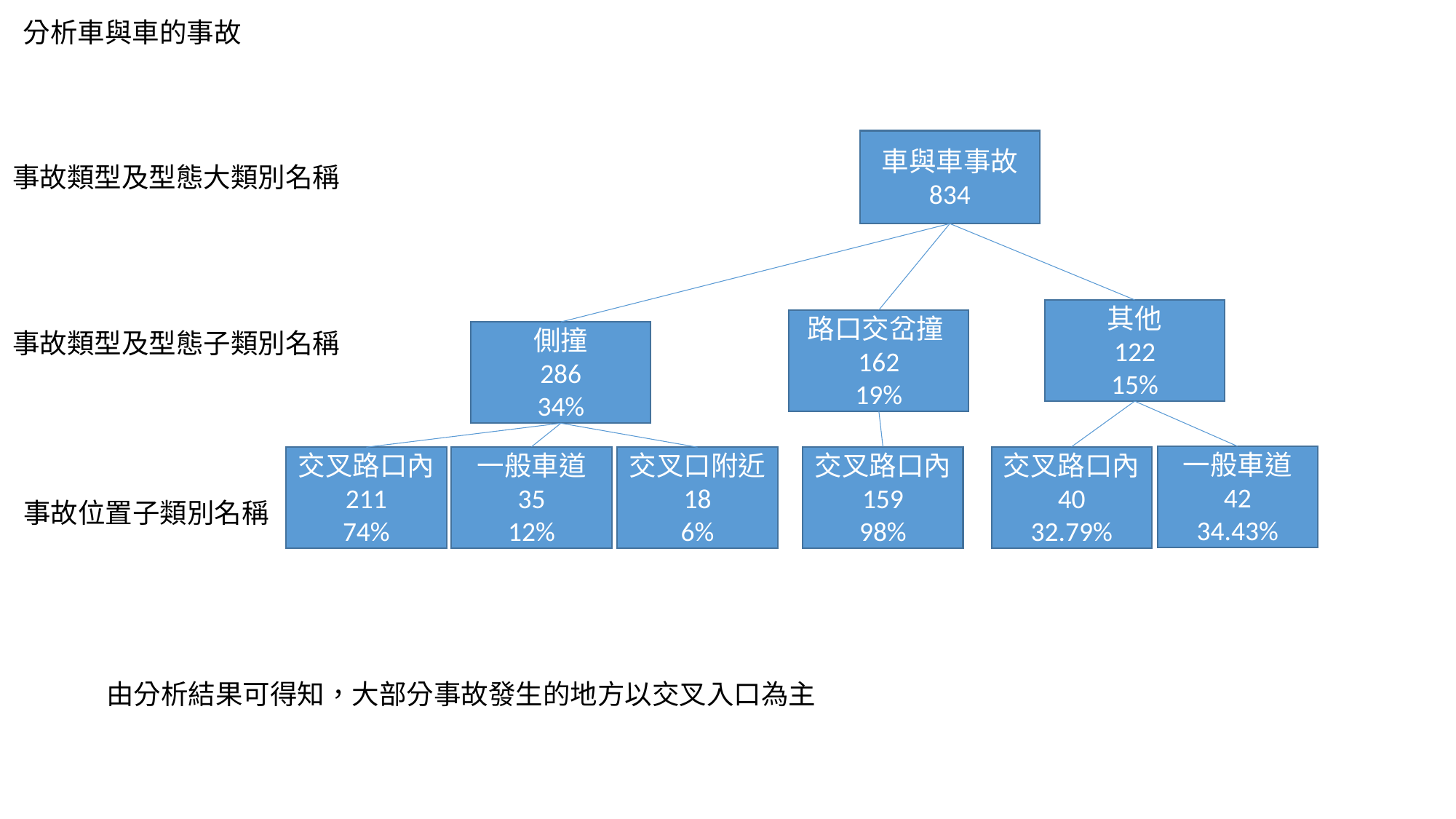

分析車與車的事故
車與車事故
834
事故類型及型態大類別名稱
其他
122
15%
路口交岔撞162
19%
事故類型及型態子類別名稱
側撞
286
34%
一般車道
42
34.43%
一般車道
35
12%
交叉路口內
159
98%
交叉路口內
40
32.79%
交叉路口內
211
74%
交叉口附近
18
6%
事故位置子類別名稱

由分析結果可得知，大部分事故發生的地方以交叉入口為主